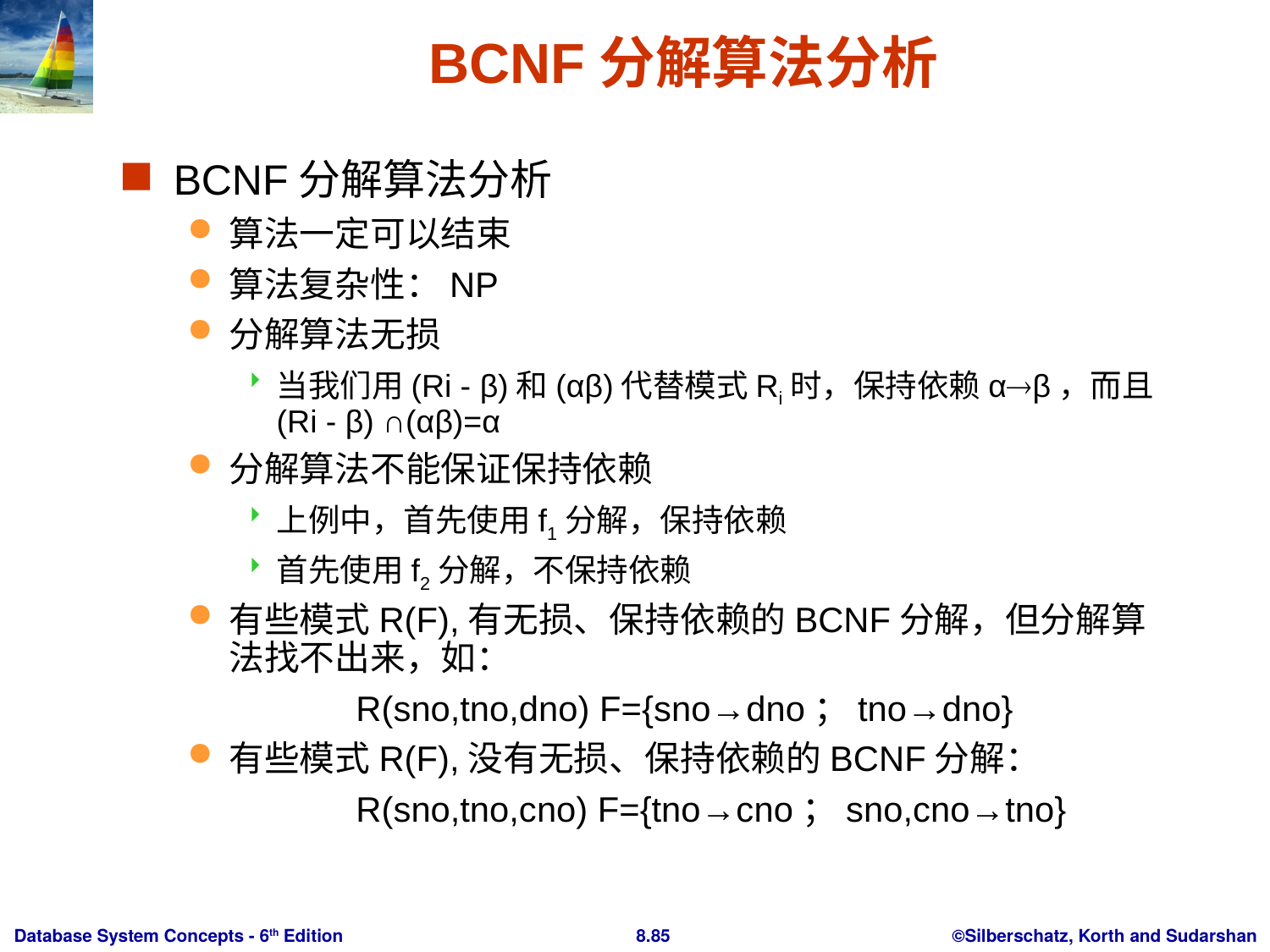

# BCNF分解算法分析
BCNF分解算法分析
算法一定可以结束
算法复杂性：NP
分解算法无损
当我们用(Ri - β)和(αβ)代替模式Ri时，保持依赖α→β，而且(Ri - β) ∩(αβ)=α
分解算法不能保证保持依赖
上例中，首先使用f1分解，保持依赖
首先使用f2分解，不保持依赖
有些模式R(F),有无损、保持依赖的BCNF分解，但分解算法找不出来，如：
		R(sno,tno,dno) F={sno→dno；tno→dno}
有些模式R(F),没有无损、保持依赖的BCNF分解：
		R(sno,tno,cno) F={tno→cno；sno,cno→tno}